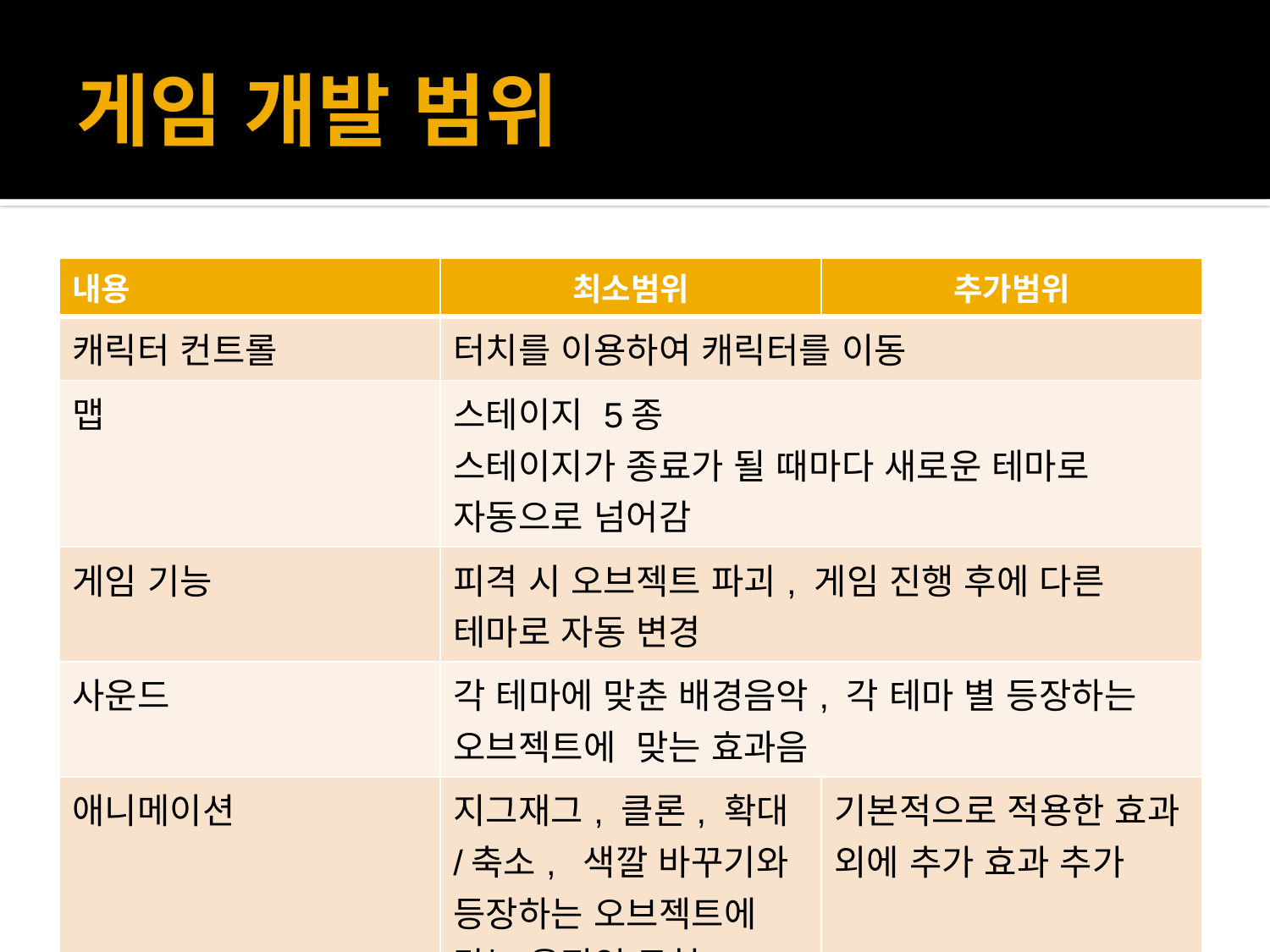

# 게임 개발 범위
| 내용 | 최소범위 | 추가범위 |
| --- | --- | --- |
| 캐릭터 컨트롤 | 터치를 이용하여 캐릭터를 이동 |  |
| 맵 | 스테이지 5종 스테이지가 종료가 될 때마다 새로운 테마로 자동으로 넘어감 |  |
| 게임 기능 | 피격 시 오브젝트 파괴, 게임 진행 후에 다른 테마로 자동 변경 |  |
| 사운드 | 각 테마에 맞춘 배경음악, 각 테마 별 등장하는 오브젝트에 맞는 효과음 |  |
| 애니메이션 | 지그재그, 클론, 확대/축소, 색깔 바꾸기와 등장하는 오브젝트에 맞는 움직임 구현 | 기본적으로 적용한 효과 외에 추가 효과 추가 |